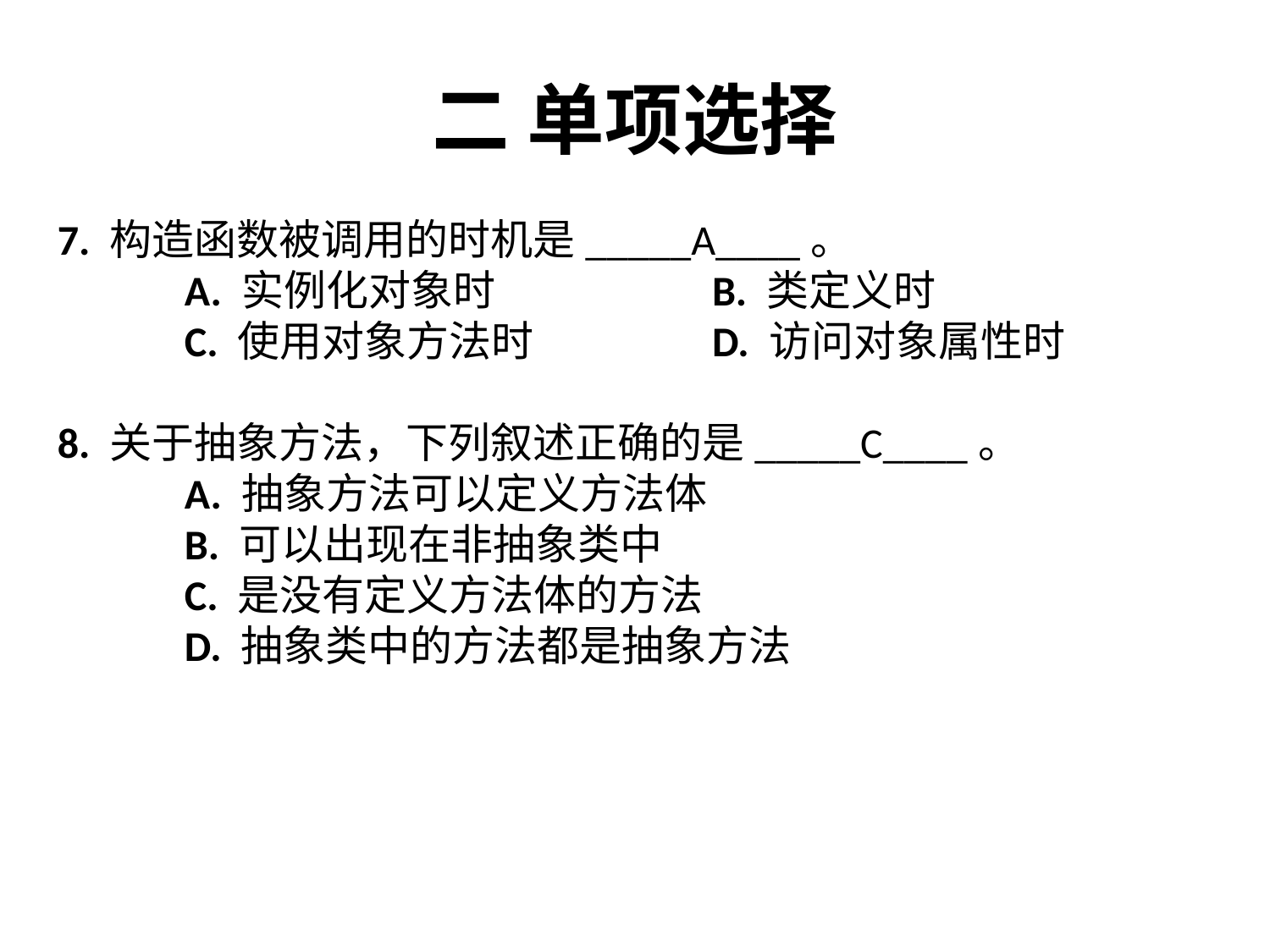

# 二 单项选择
7. 构造函数被调用的时机是_____A____。
	A. 实例化对象时          	 B. 类定义时
	C. 使用对象方法时		 D. 访问对象属性时

8. 关于抽象方法，下列叙述正确的是_____C____。
	A. 抽象方法可以定义方法体
	B. 可以出现在非抽象类中
	C. 是没有定义方法体的方法
	D. 抽象类中的方法都是抽象方法